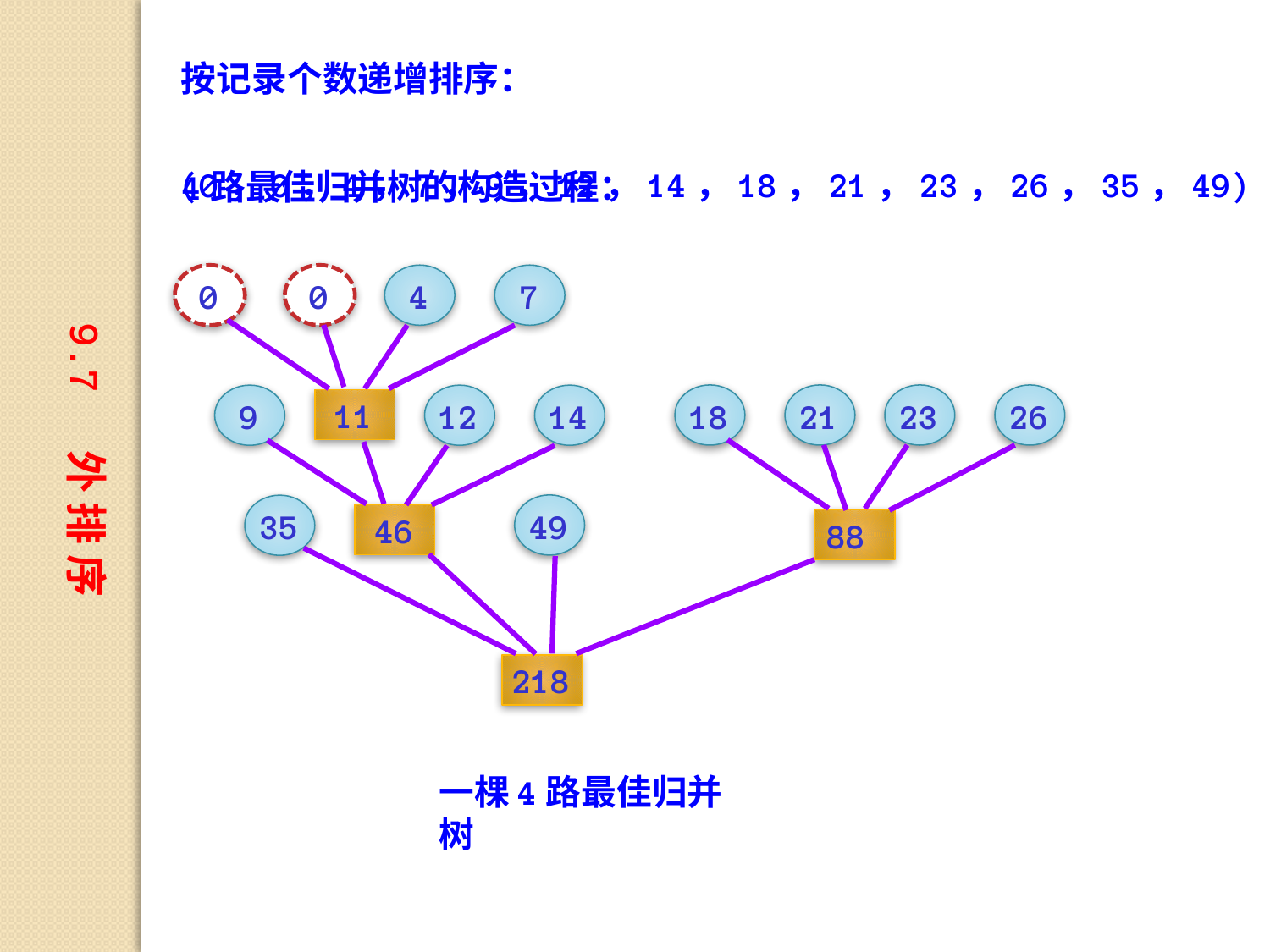

按记录个数递增排序：
       (0，0，4，7，9，12，14，18，21，23，26，35，49)
4路最佳归并树的构造过程：
9.7  外 排 序
0
0
4
7

11
18
21
23
26

88
9
12
14

46
49
35

218
一棵4路最佳归并树